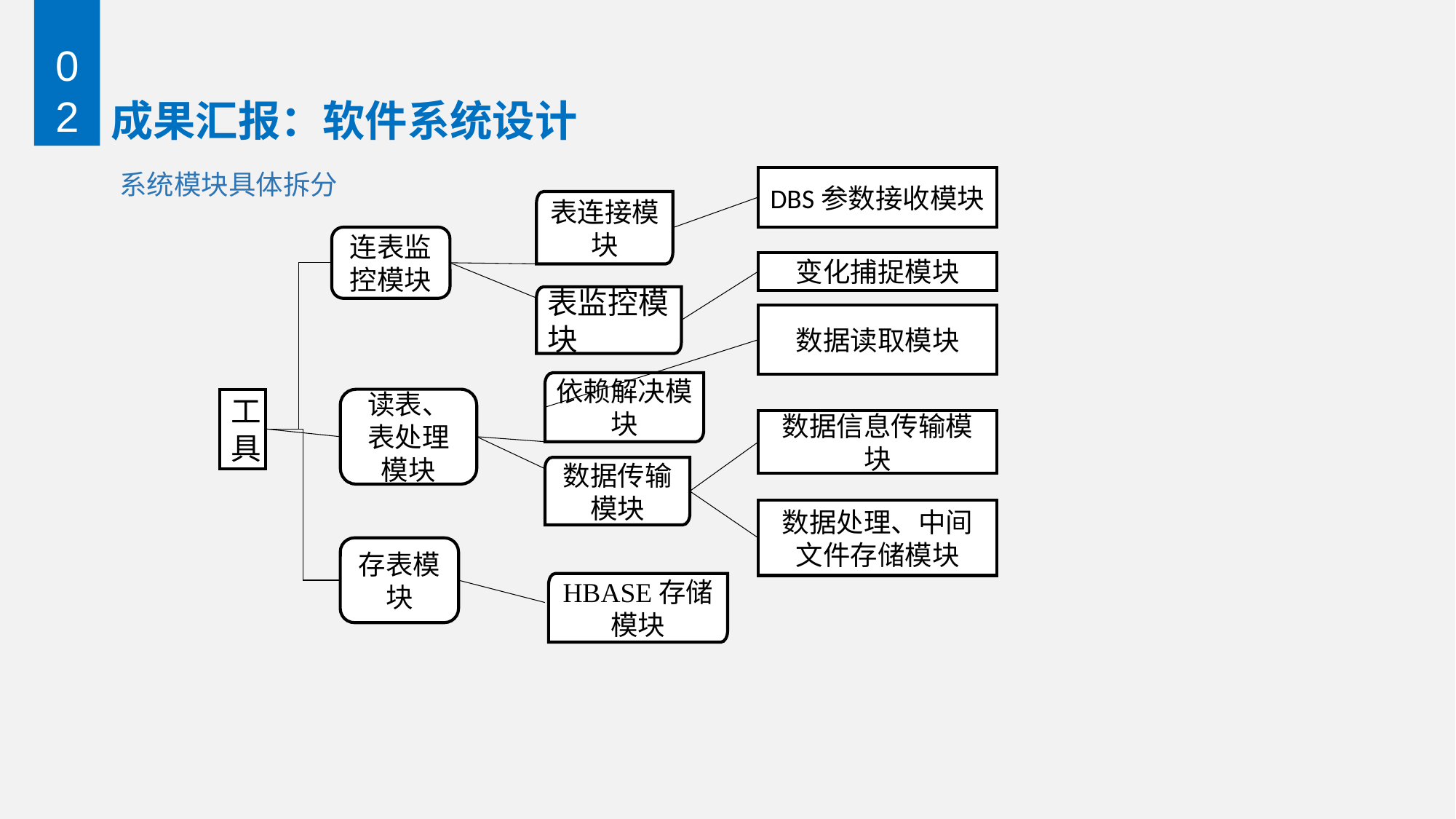

02
# 成果汇报：软件系统设计
系统模块具体拆分
DBS参数接收模块
表连接模块
连表监控模块
变化捕捉模块
表监控模块
数据读取模块
依赖解决模块
读表、表处理模块
工具
数据信息传输模块
数据传输模块
数据处理、中间文件存储模块
存表模块
HBASE存储模块